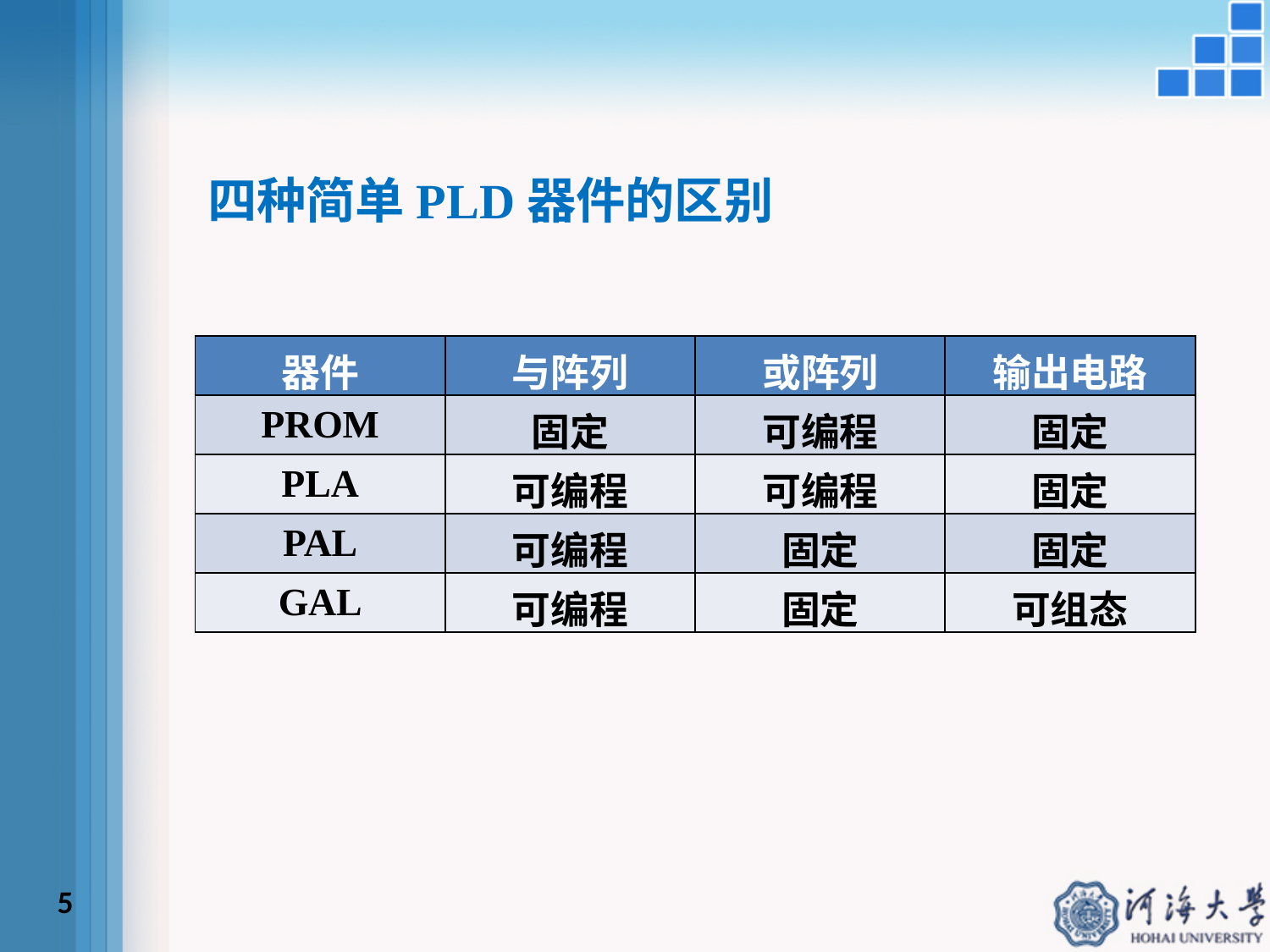

四种简单PLD器件的区别
| 器件 | 与阵列 | 或阵列 | 输出电路 |
| --- | --- | --- | --- |
| PROM | 固定 | 可编程 | 固定 |
| PLA | 可编程 | 可编程 | 固定 |
| PAL | 可编程 | 固定 | 固定 |
| GAL | 可编程 | 固定 | 可组态 |
5